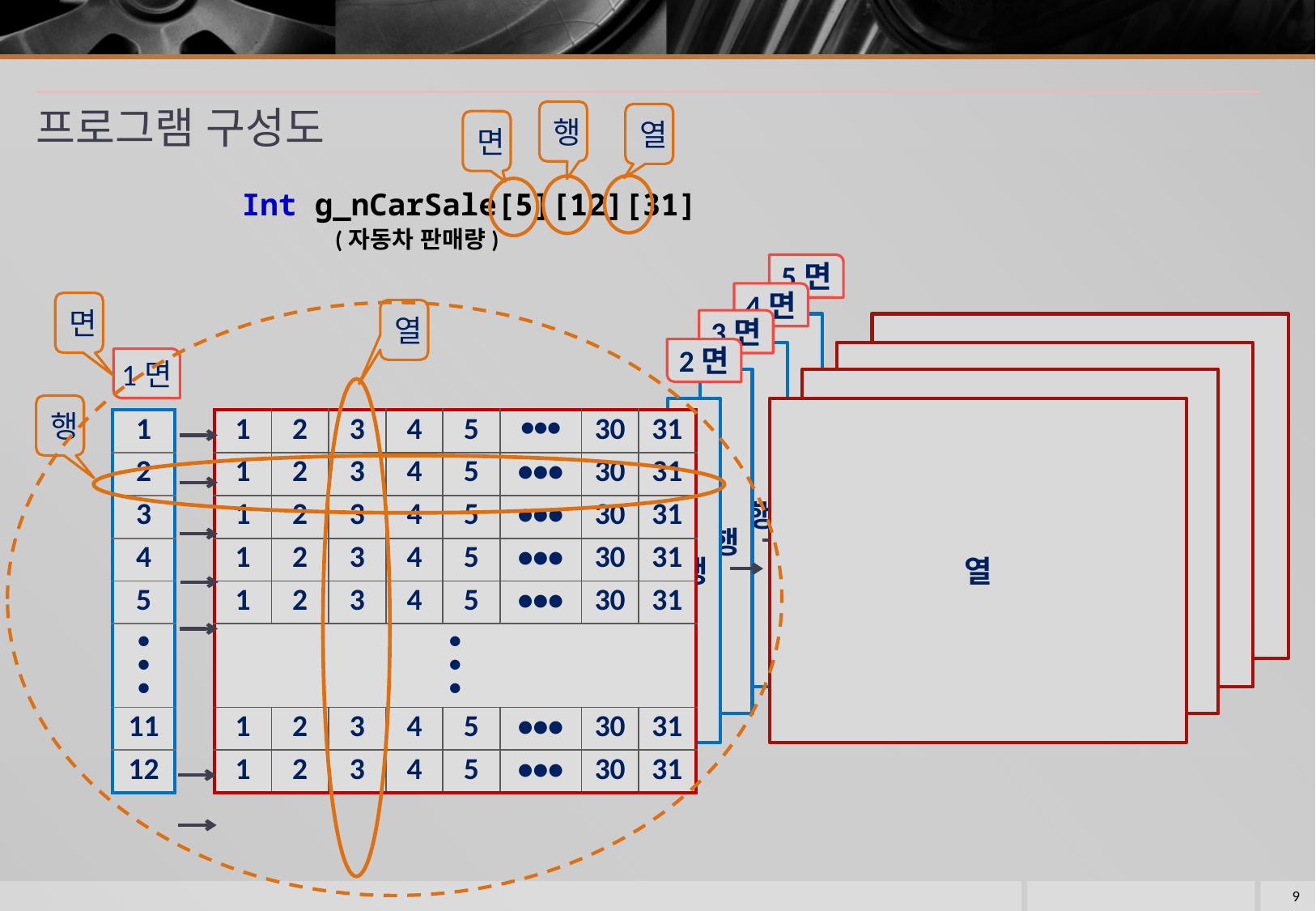

# 프로그램 구성도
행
열
면

(자동차 판매량)
Int g_nCarSale[5][12][31]
5면
행
열
4면
행
열
면
열

3면
행
열
2면
행
열
1면

행
| 1 |
| --- |
| 2 |
| 3 |
| 4 |
| 5 |
| • • • |
| 11 |
| 12 |
| 1 | 2 | 3 | 4 | 5 | ••• | 30 | 31 |
| --- | --- | --- | --- | --- | --- | --- | --- |
| 1 | 2 | 3 | 4 | 5 | ••• | 30 | 31 |
| 1 | 2 | 3 | 4 | 5 | ••• | 30 | 31 |
| 1 | 2 | 3 | 4 | 5 | ••• | 30 | 31 |
| 1 | 2 | 3 | 4 | 5 | ••• | 30 | 31 |
| • • • |  |  |  |  |  |  |  |
| 1 | 2 | 3 | 4 | 5 | ••• | 30 | 31 |
| 1 | 2 | 3 | 4 | 5 | ••• | 30 | 31 |

9